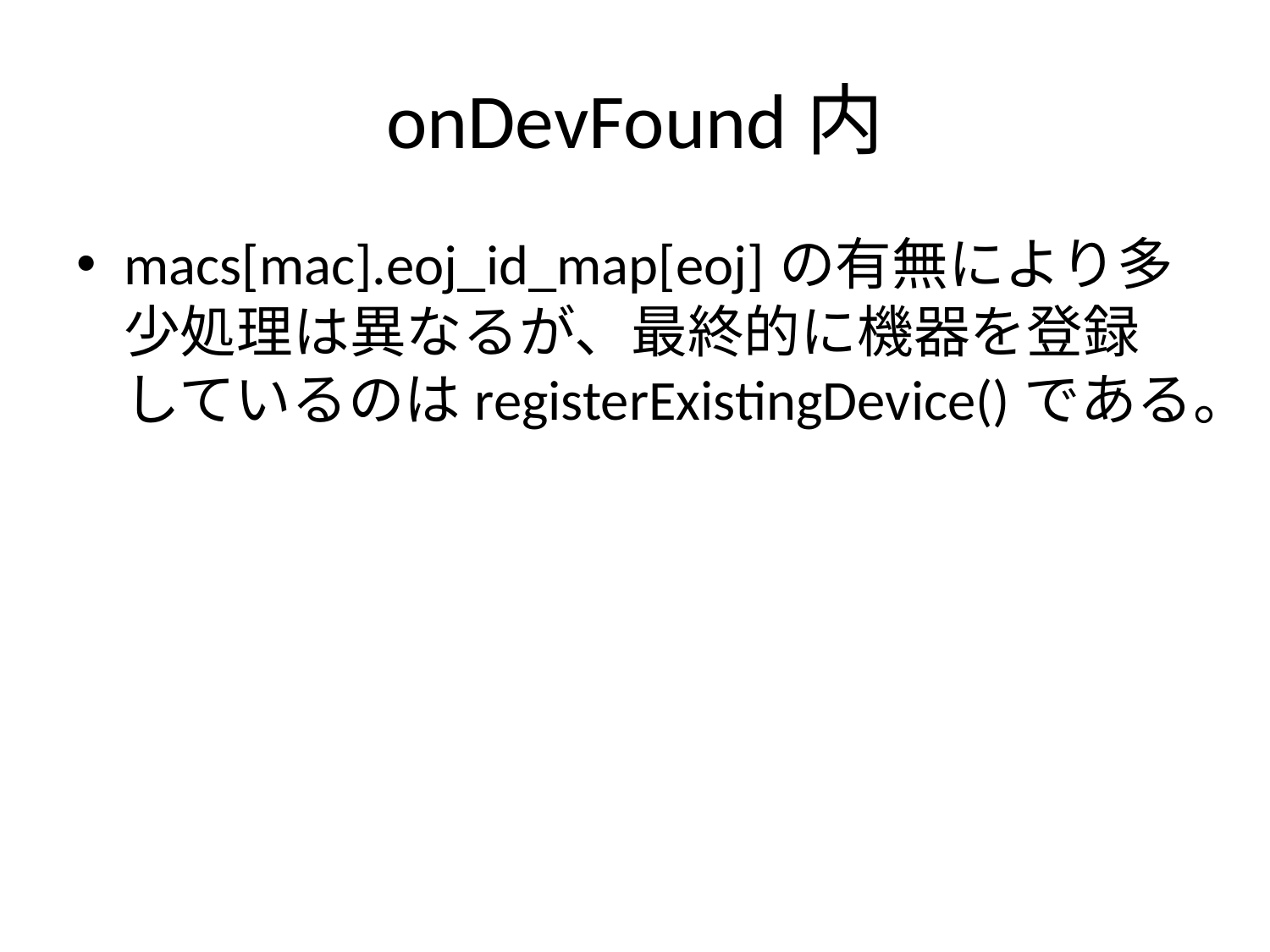

# onDevFound内
macs[mac].eoj_id_map[eoj]の有無により多少処理は異なるが、最終的に機器を登録しているのはregisterExistingDevice()である。